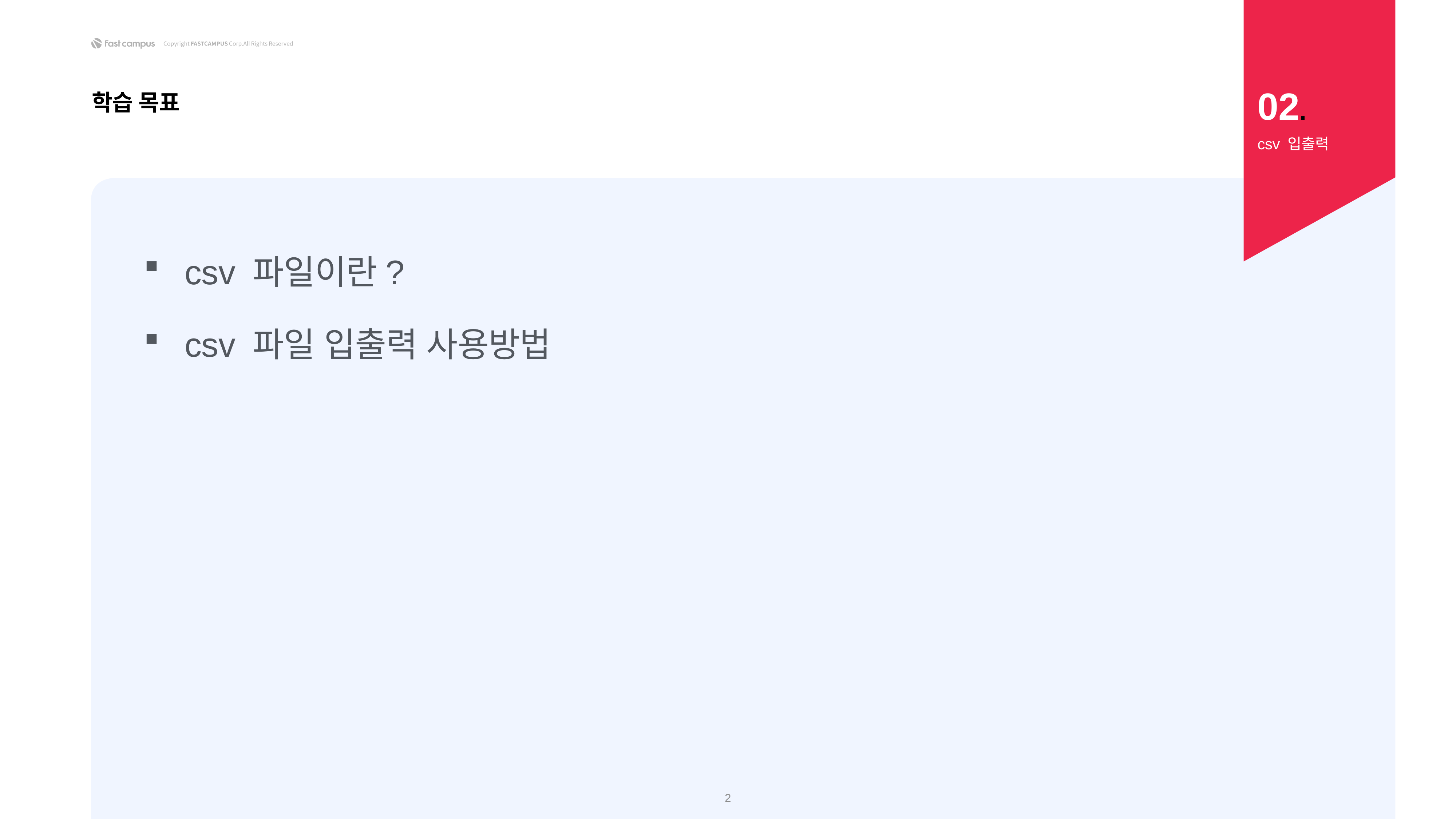

02.
학습 목표
csv 입출력
csv 파일이란?
csv 파일 입출력 사용방법
2